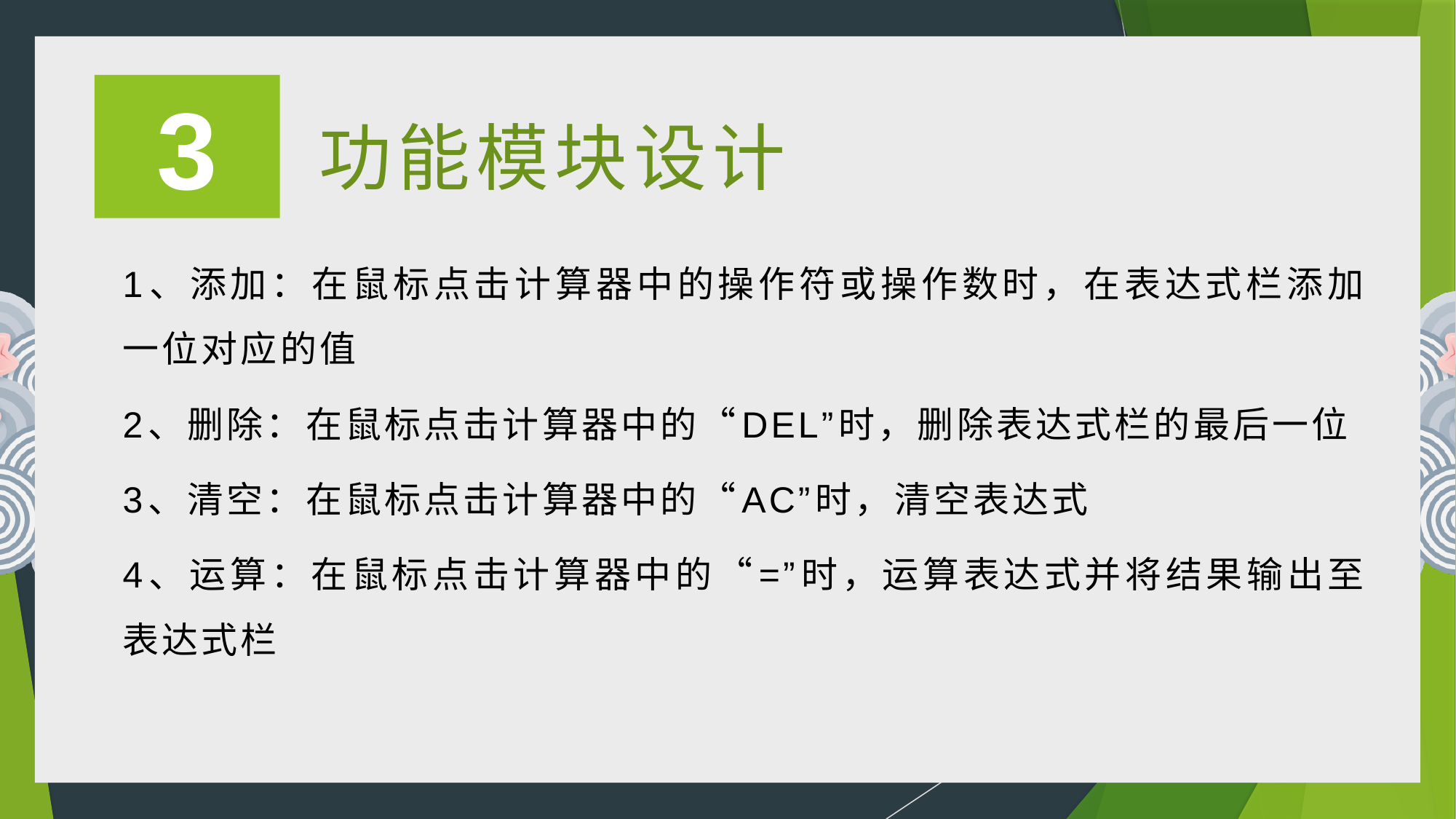

3
功能模块设计
1、添加：在鼠标点击计算器中的操作符或操作数时，在表达式栏添加一位对应的值
2、删除：在鼠标点击计算器中的“DEL”时，删除表达式栏的最后一位
3、清空：在鼠标点击计算器中的“AC”时，清空表达式
4、运算：在鼠标点击计算器中的“=”时，运算表达式并将结果输出至表达式栏